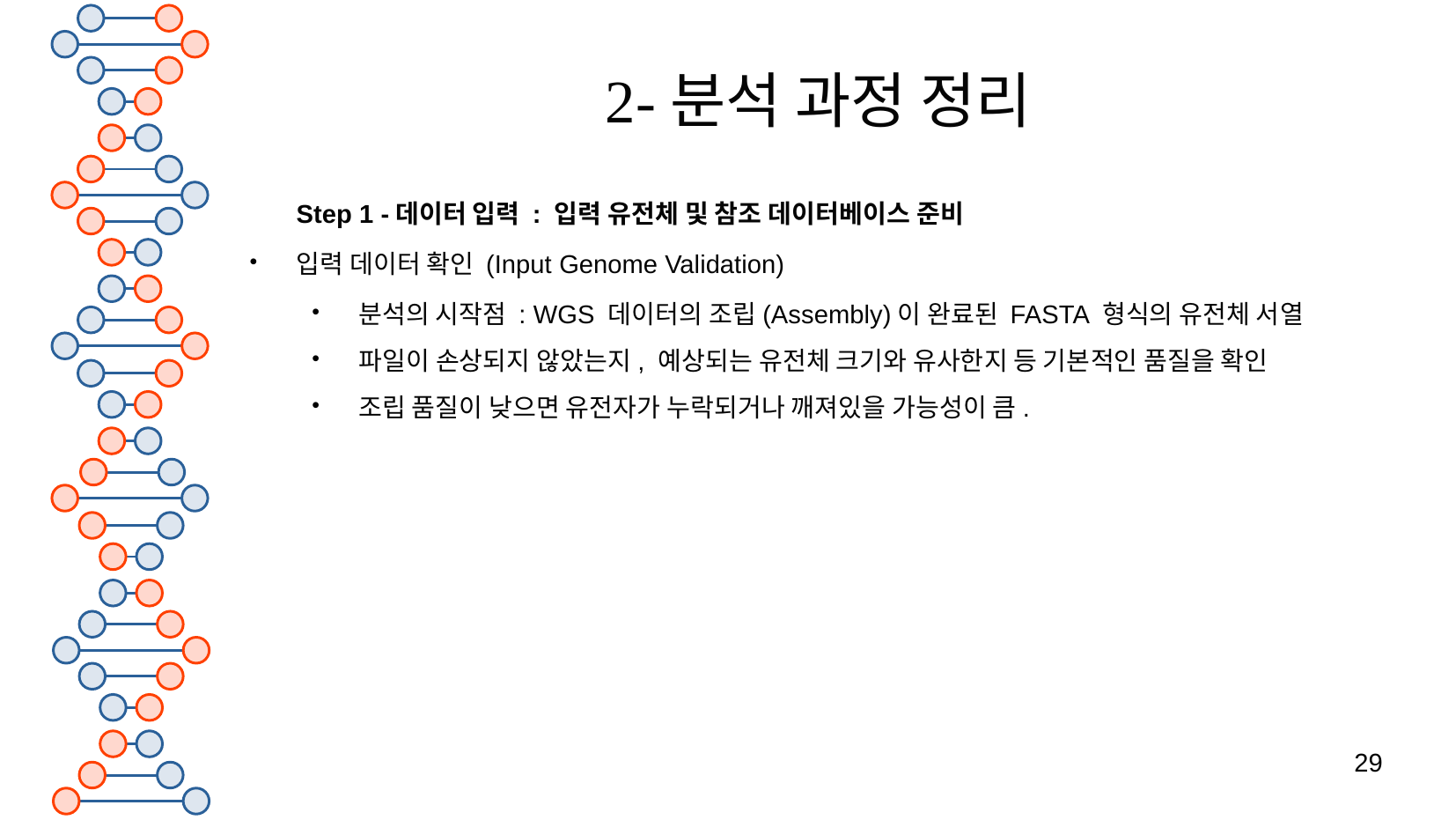

# 2-분석 과정 정리
Step 1 -데이터 입력 : 입력 유전체 및 참조 데이터베이스 준비
입력 데이터 확인 (Input Genome Validation)
분석의 시작점 : WGS 데이터의 조립(Assembly)이 완료된 FASTA 형식의 유전체 서열
파일이 손상되지 않았는지, 예상되는 유전체 크기와 유사한지 등 기본적인 품질을 확인
조립 품질이 낮으면 유전자가 누락되거나 깨져있을 가능성이 큼.
29